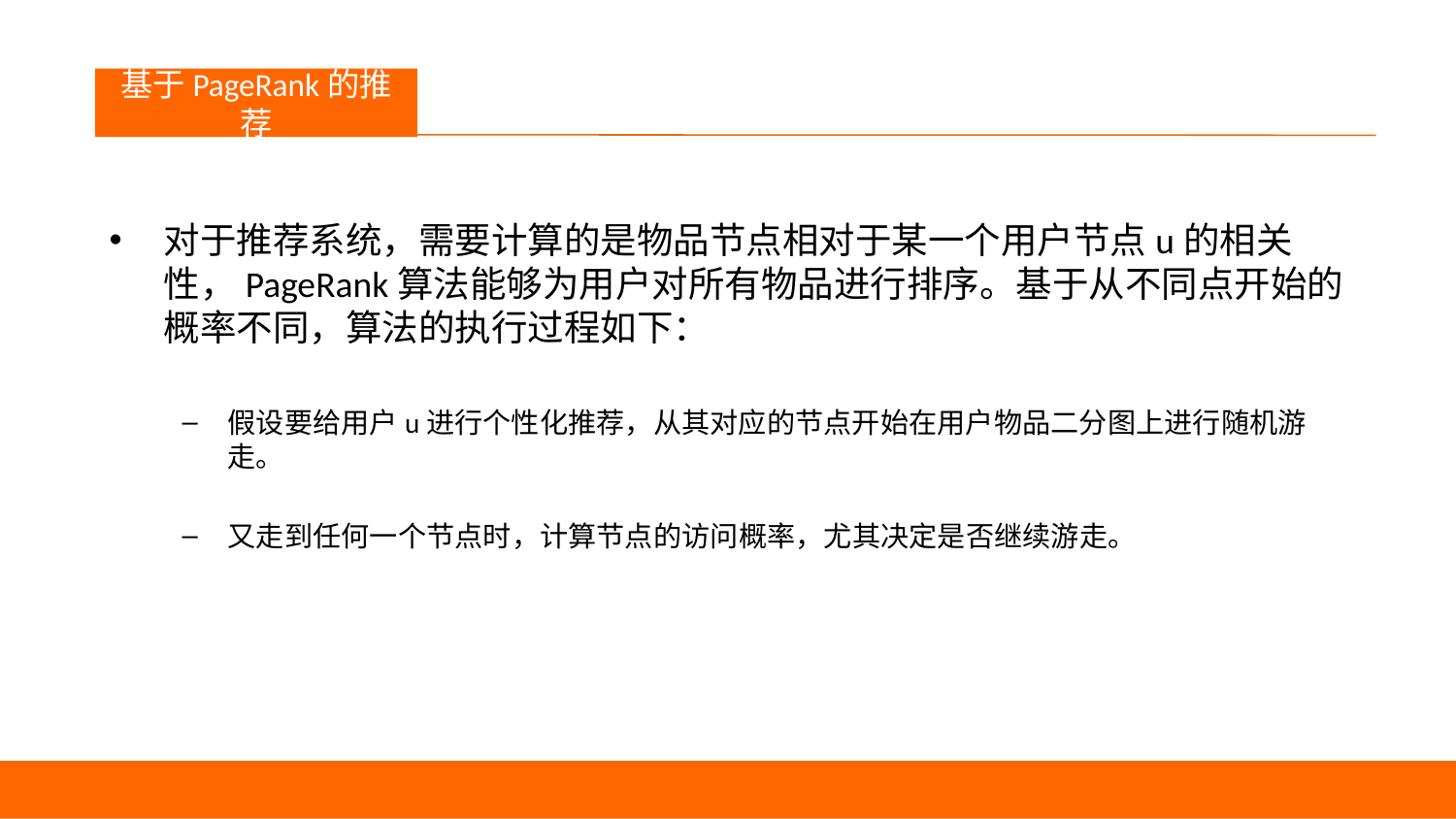

议程
基于PageRank的推荐

对于推荐系统，需要计算的是物品节点相对于某一个用户节点u的相关性，PageRank算法能够为用户对所有物品进行排序。基于从不同点开始的概率不同，算法的执行过程如下：

假设要给用户u进行个性化推荐，从其对应的节点开始在用户物品二分图上进行随机游走。

又走到任何一个节点时，计算节点的访问概率，尤其决定是否继续游走。